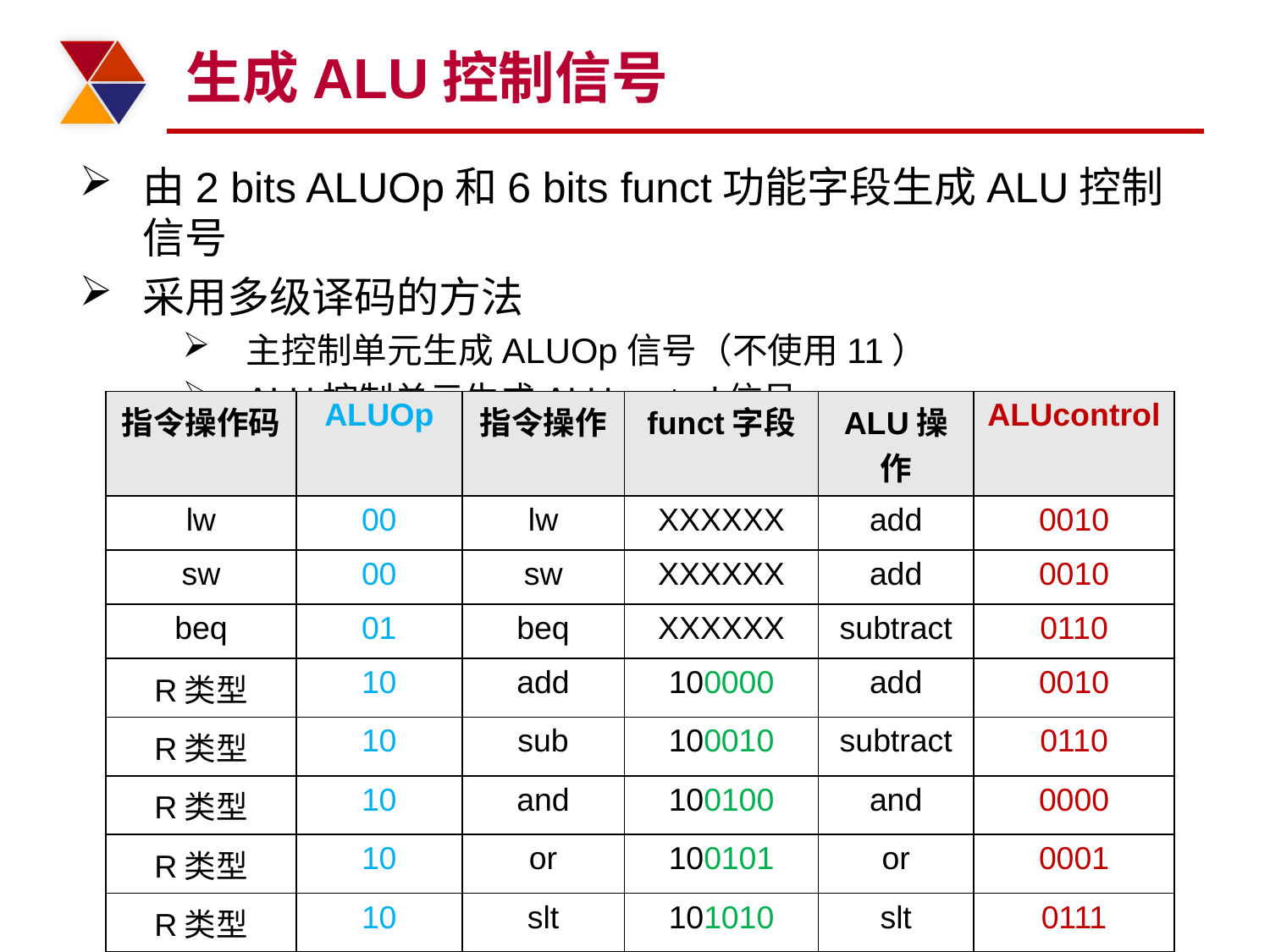

# 生成ALU控制信号
由2 bits ALUOp和6 bits funct功能字段生成ALU控制信号
采用多级译码的方法
主控制单元生成ALUOp信号（不使用11）
ALU控制单元生成ALUcontrol信号
| 指令操作码 | ALUOp | 指令操作 | funct字段 | ALU操作 | ALUcontrol |
| --- | --- | --- | --- | --- | --- |
| lw | 00 | lw | XXXXXX | add | 0010 |
| sw | 00 | sw | XXXXXX | add | 0010 |
| beq | 01 | beq | XXXXXX | subtract | 0110 |
| R类型 | 10 | add | 100000 | add | 0010 |
| R类型 | 10 | sub | 100010 | subtract | 0110 |
| R类型 | 10 | and | 100100 | and | 0000 |
| R类型 | 10 | or | 100101 | or | 0001 |
| R类型 | 10 | slt | 101010 | slt | 0111 |